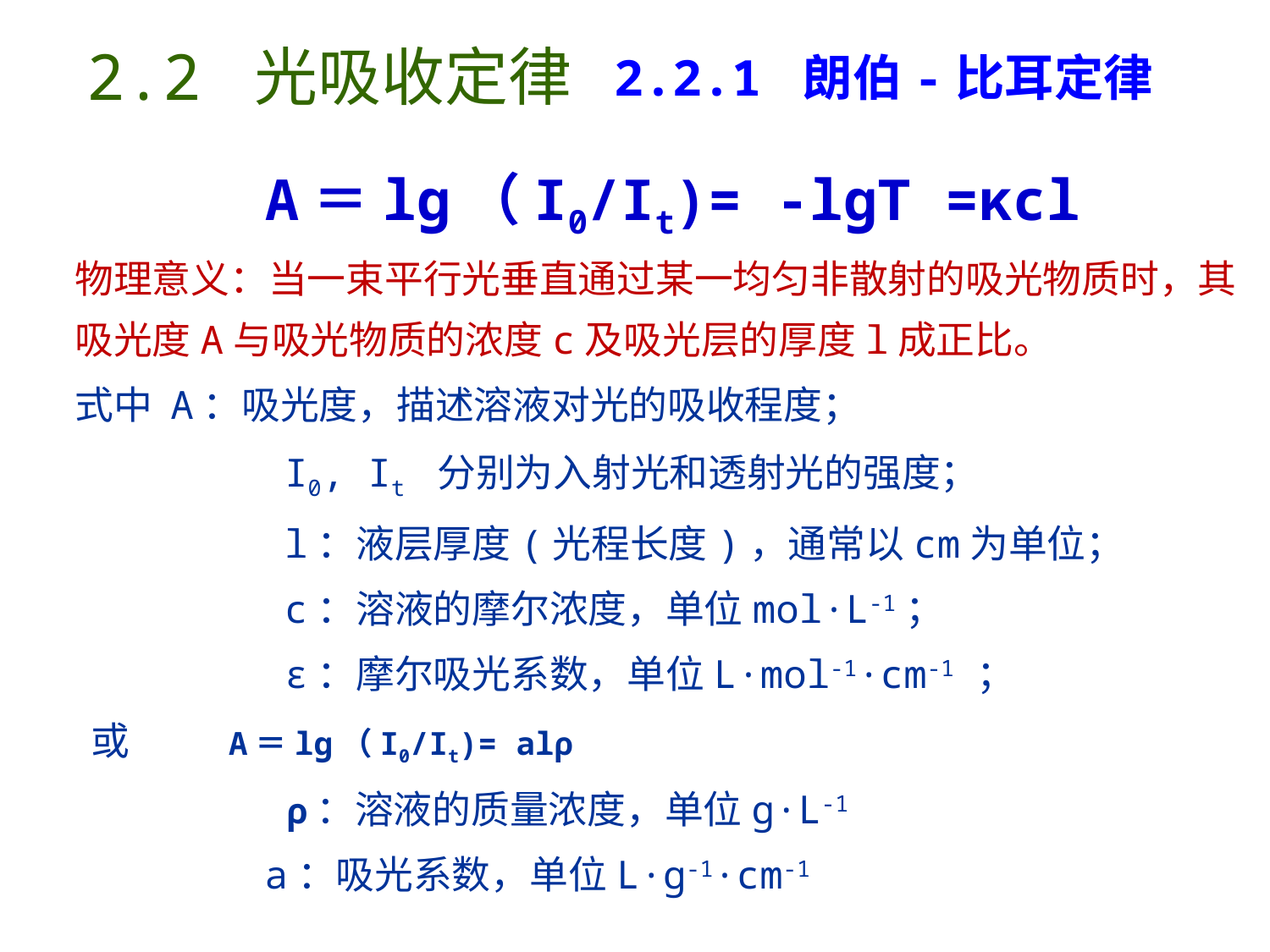

# 2.2 光吸收定律
2.2.1 朗伯-比耳定律
         A＝lg（I0/It)= -lgT =κcl
物理意义：当一束平行光垂直通过某一均匀非散射的吸光物质时，其吸光度A与吸光物质的浓度c及吸光层的厚度l成正比。
式中 A：吸光度，描述溶液对光的吸收程度；
         I0, It 分别为入射光和透射光的强度；
         l：液层厚度(光程长度)，通常以cm为单位；
         c：溶液的摩尔浓度，单位mol·L-1；
         ε：摩尔吸光系数，单位L·mol-1·cm-1 ；
 或           A＝lg（I0/It)= alρ
          ρ：溶液的质量浓度，单位g·L-1
              a：吸光系数，单位L·g-1·cm-1